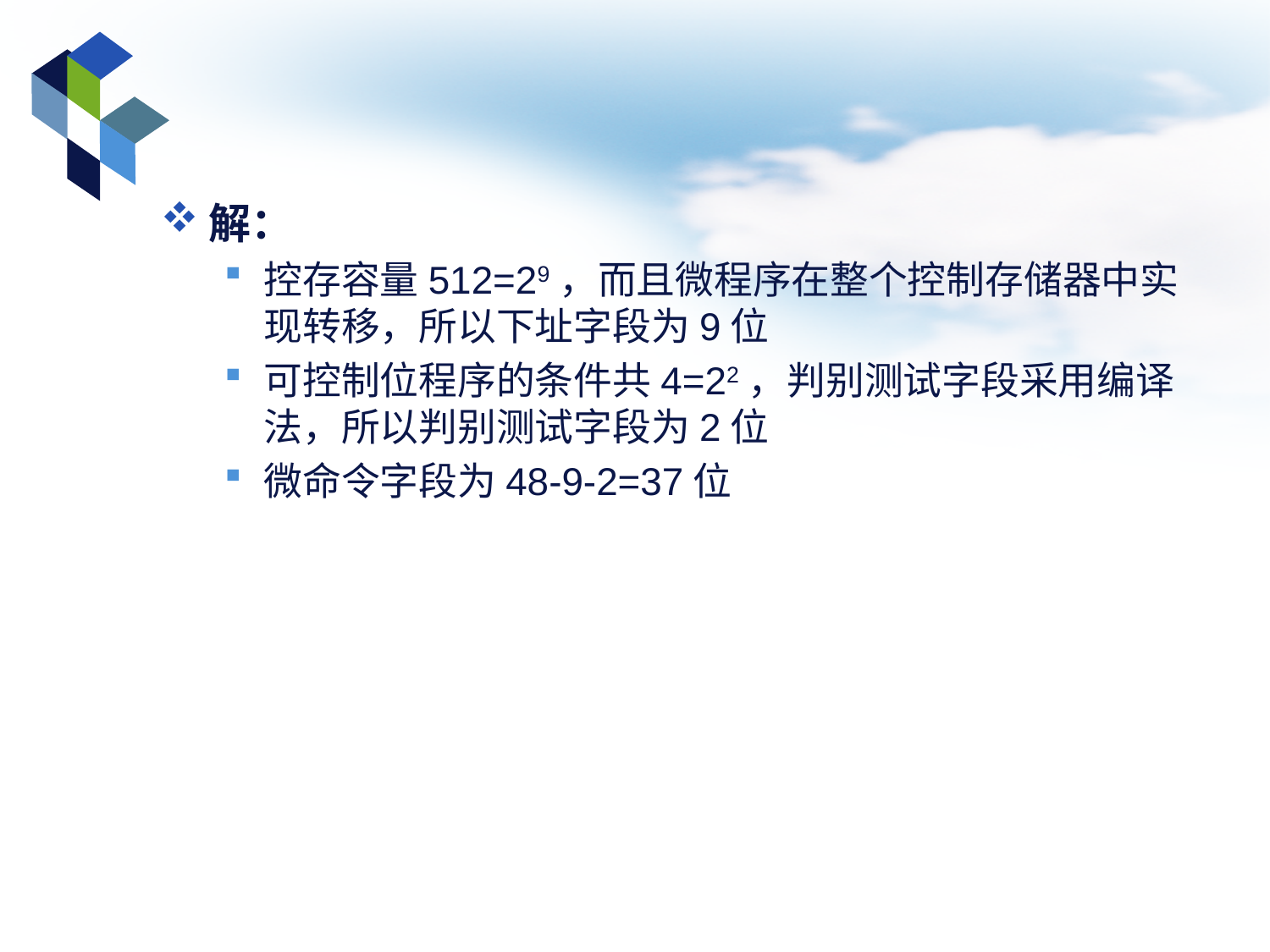

#
解：
控存容量512=29，而且微程序在整个控制存储器中实现转移，所以下址字段为9位
可控制位程序的条件共4=22，判别测试字段采用编译法，所以判别测试字段为2位
微命令字段为48-9-2=37位